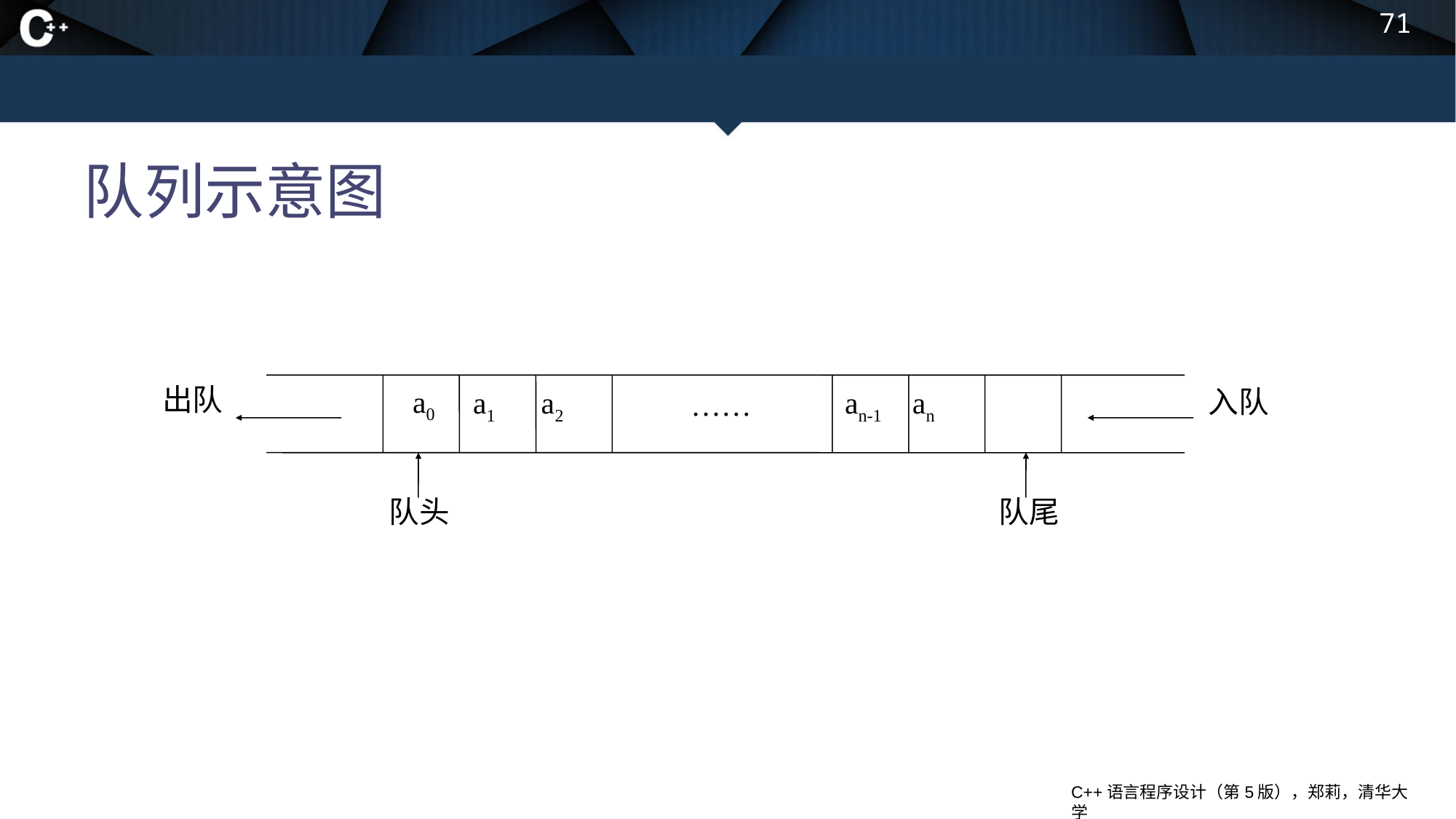

71
# 队列示意图
出队

入队
a1      a2
an-1    an
……
a0

队头
队尾